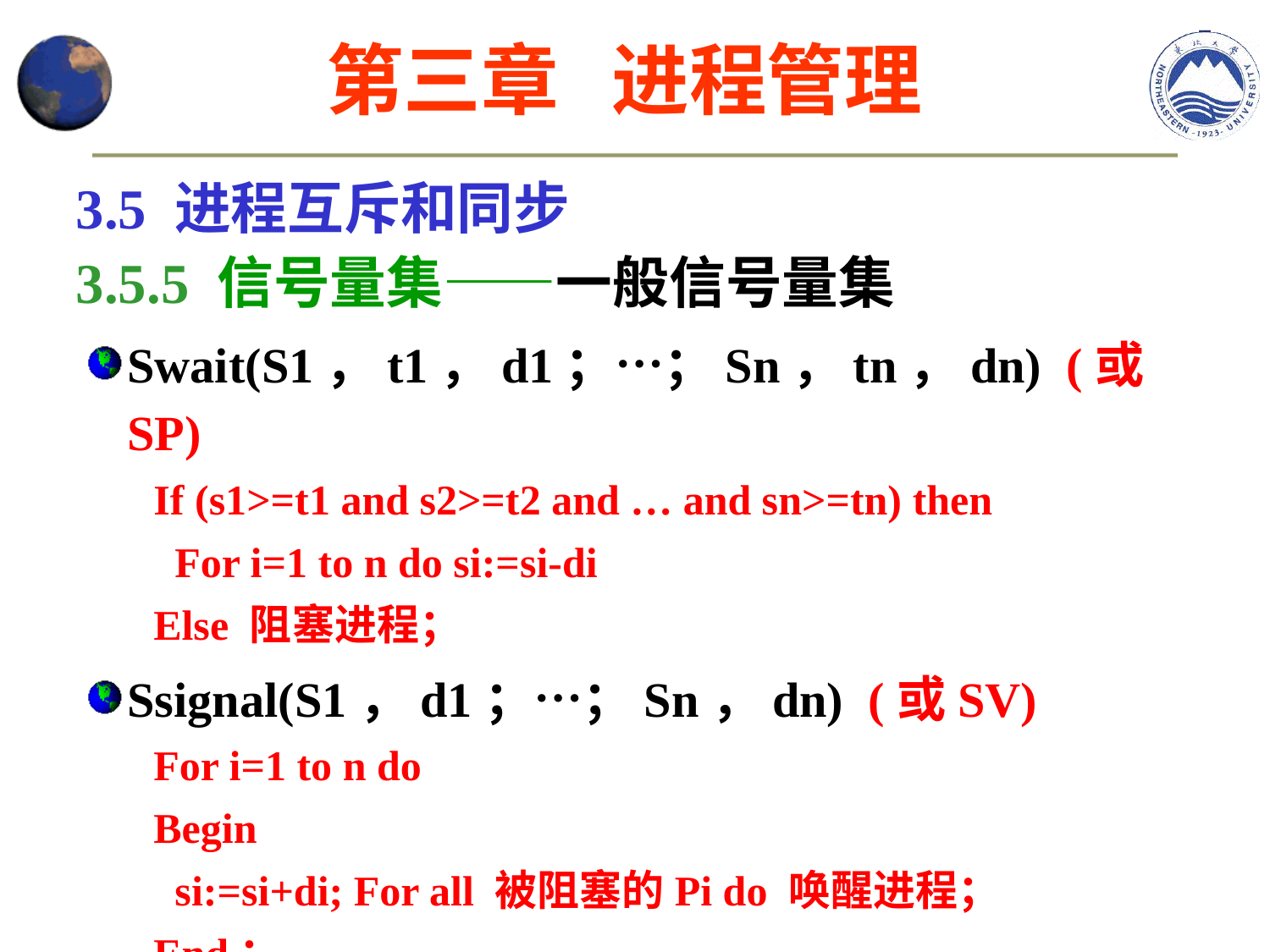

第三章   进程管理
3.5 进程互斥和同步
3.5.5 信号量集——一般信号量集
Swait(S1，t1，d1；…；Sn，tn，dn)  (或SP)
If (s1>=t1 and s2>=t2 and … and sn>=tn) then
  For i=1 to n do si:=si-di
Else 阻塞进程；
Ssignal(S1，d1；…；Sn，dn)  (或SV)
For i=1 to n do
Begin
  si:=si+di; For all 被阻塞的Pi do 唤醒进程；
End；